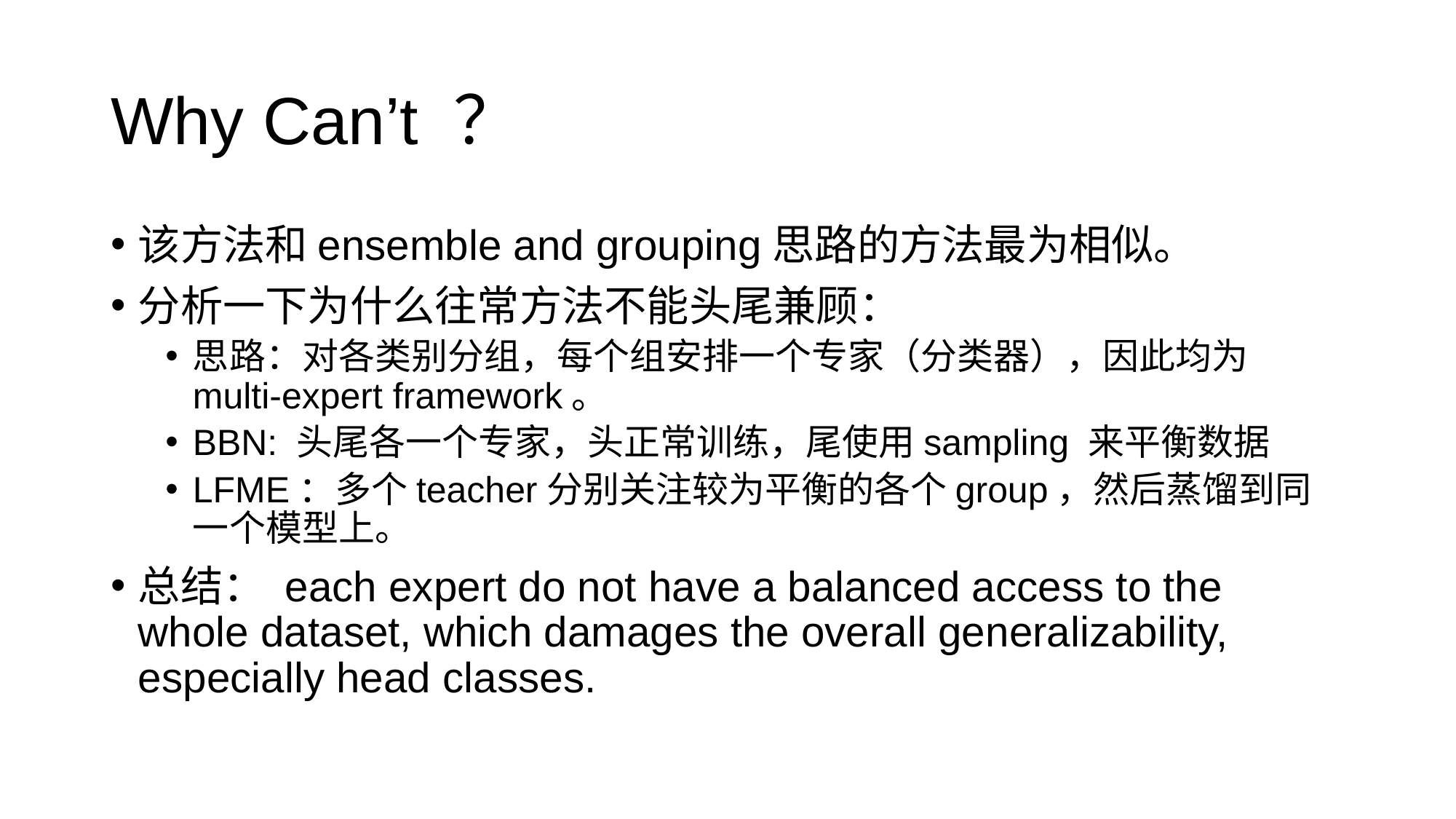

# Why Can’t ？
该方法和ensemble and grouping思路的方法最为相似。
分析一下为什么往常方法不能头尾兼顾：
思路：对各类别分组，每个组安排一个专家（分类器），因此均为multi-expert framework。
BBN: 头尾各一个专家，头正常训练，尾使用sampling 来平衡数据
LFME：多个teacher分别关注较为平衡的各个group，然后蒸馏到同一个模型上。
总结： each expert do not have a balanced access to the whole dataset, which damages the overall generalizability, especially head classes.